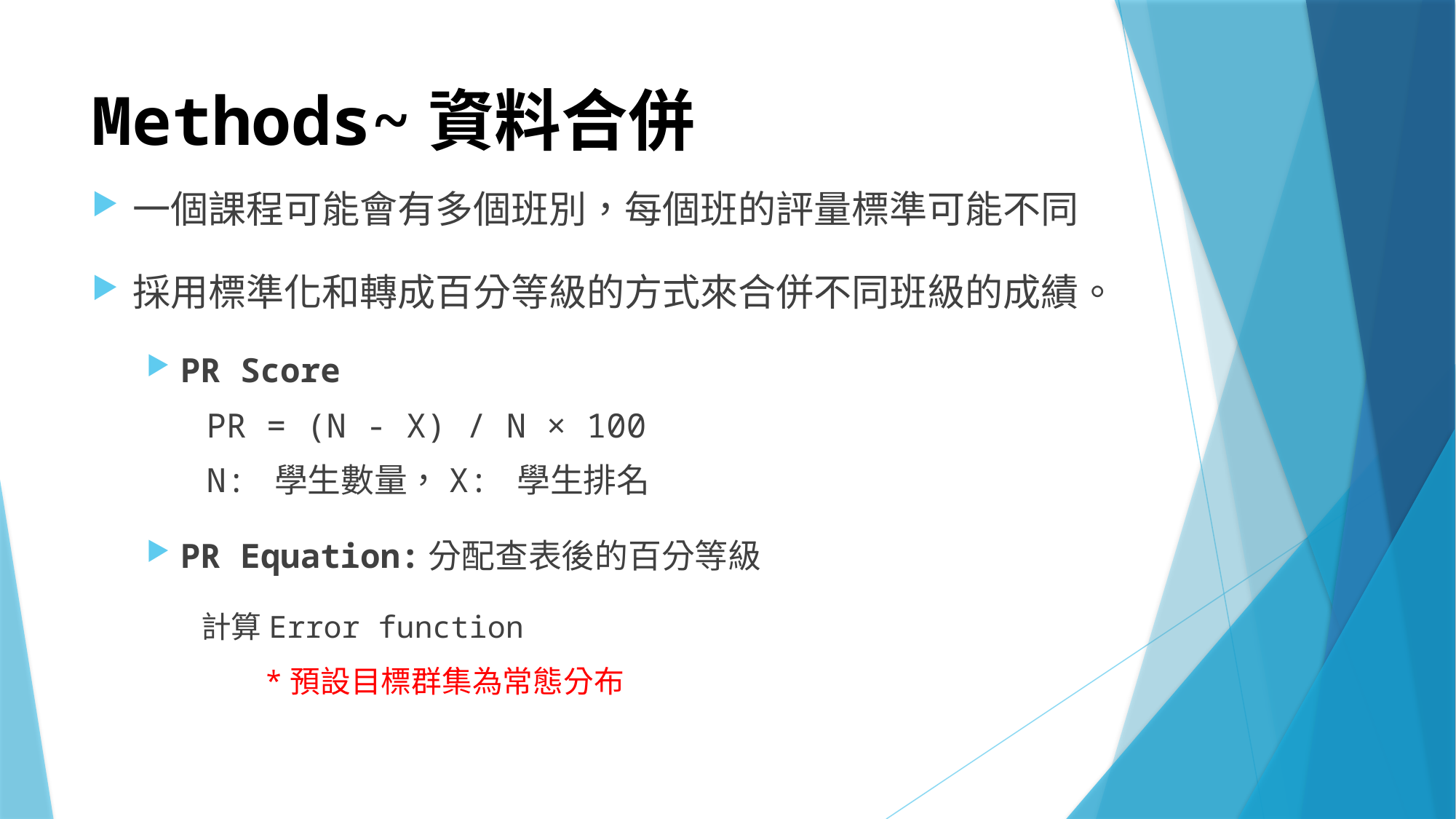

# Methods~資料合併
一個課程可能會有多個班別，每個班的評量標準可能不同
採用標準化和轉成百分等級的方式來合併不同班級的成績。
PR Score
   PR = (N - X) / N × 100
   N: 學生數量，X: 學生排名
PR Equation:分配查表後的百分等級
計算Error function
  *預設目標群集為常態分布